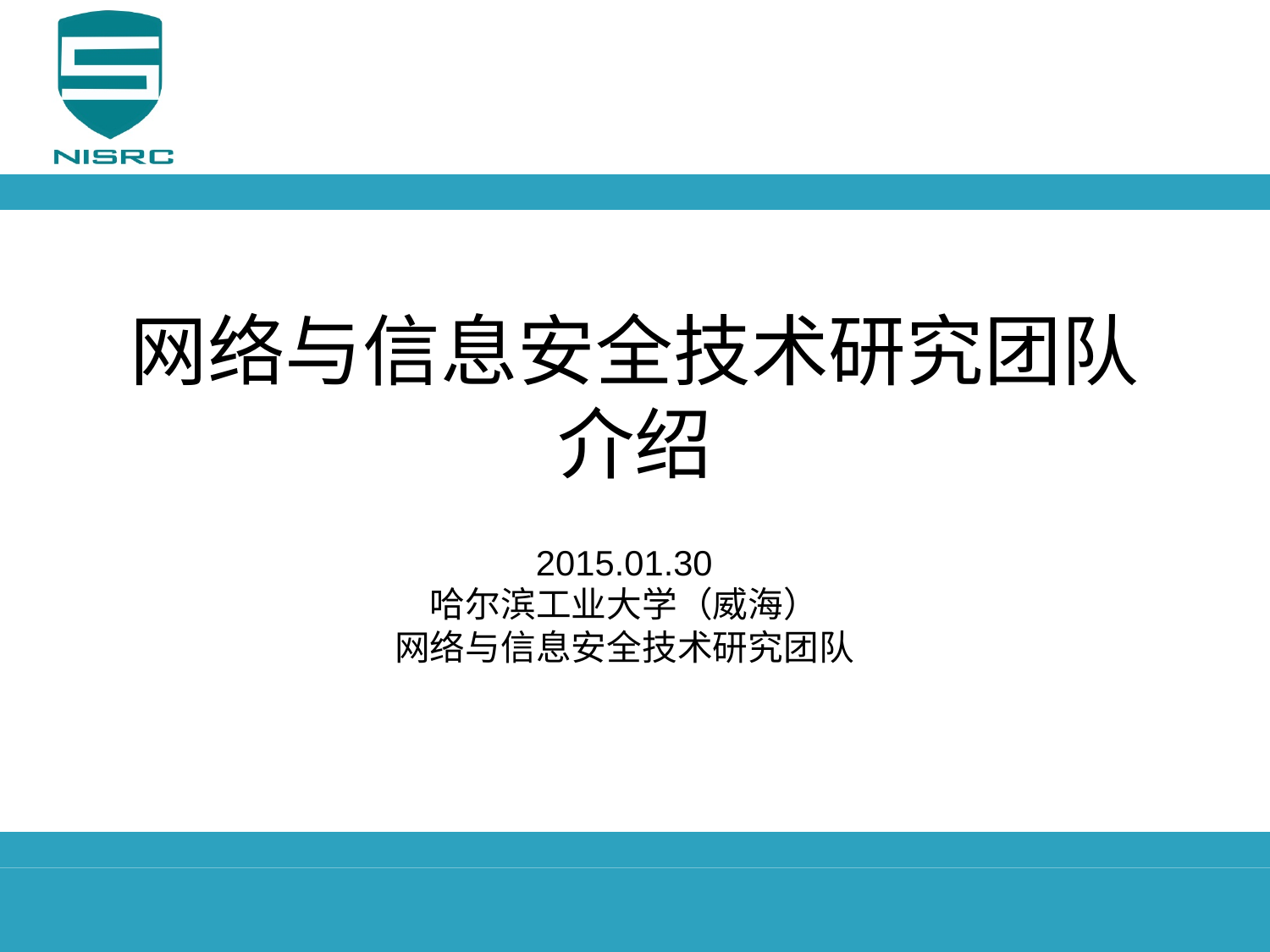

# 网络与信息安全技术研究团队介绍
2015.01.30
哈尔滨工业大学（威海）
网络与信息安全技术研究团队